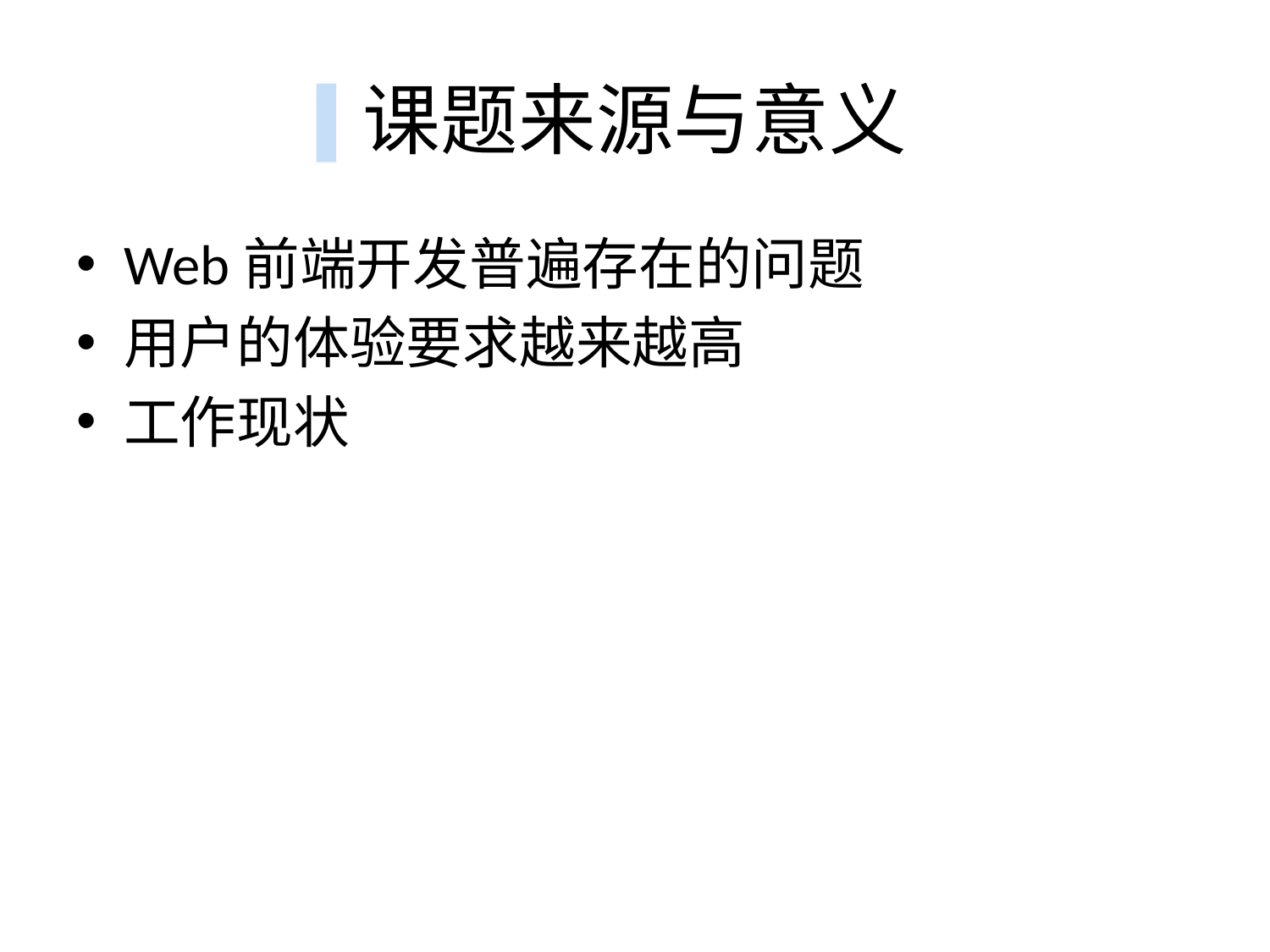

# 课题来源与意义

Web前端开发普遍存在的问题
用户的体验要求越来越高
工作现状